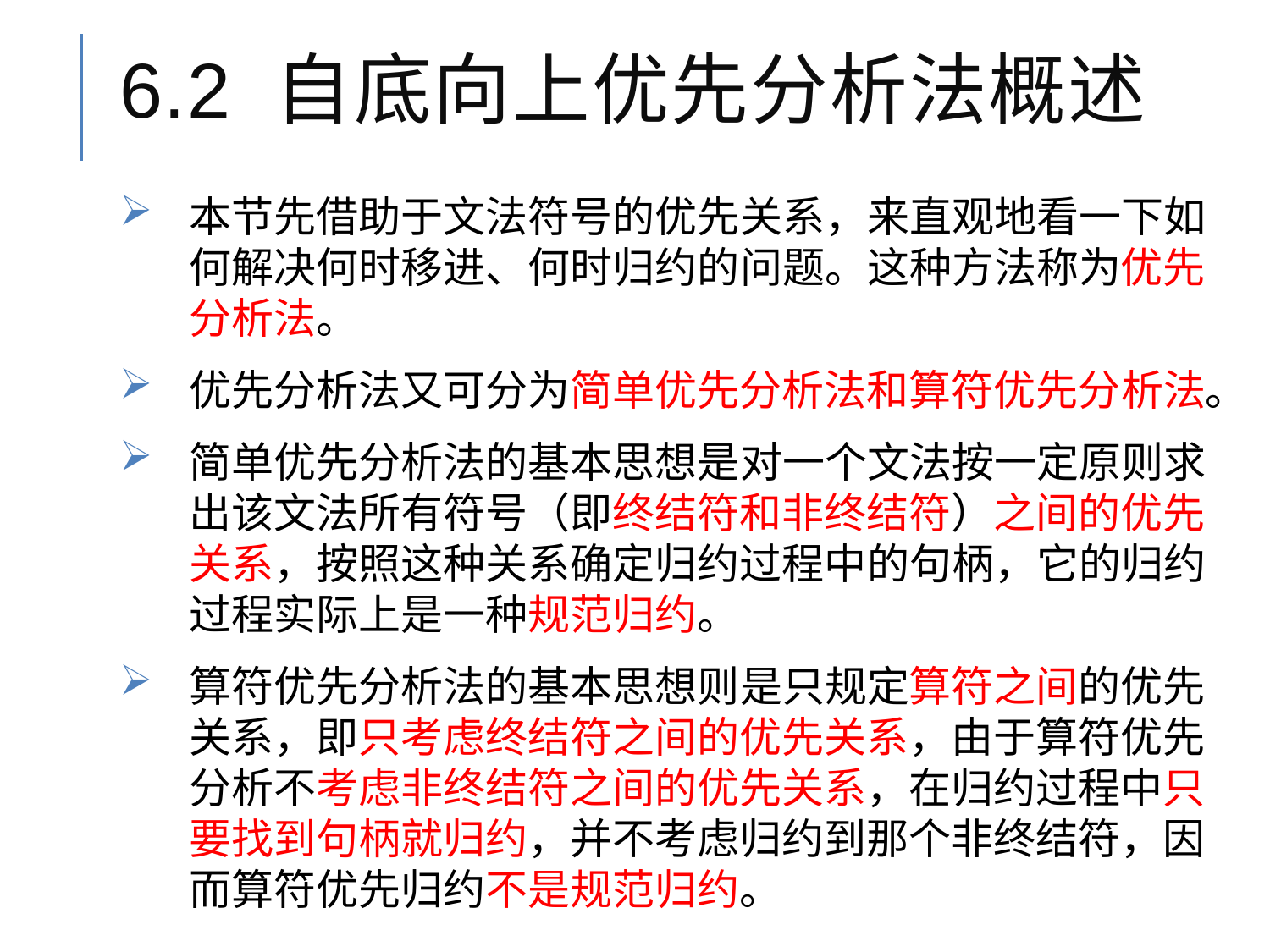

# 6.2 自底向上优先分析法概述
本节先借助于文法符号的优先关系，来直观地看一下如何解决何时移进、何时归约的问题。这种方法称为优先分析法。
优先分析法又可分为简单优先分析法和算符优先分析法。
简单优先分析法的基本思想是对一个文法按一定原则求出该文法所有符号（即终结符和非终结符）之间的优先关系，按照这种关系确定归约过程中的句柄，它的归约过程实际上是一种规范归约。
算符优先分析法的基本思想则是只规定算符之间的优先关系，即只考虑终结符之间的优先关系，由于算符优先分析不考虑非终结符之间的优先关系，在归约过程中只要找到句柄就归约，并不考虑归约到那个非终结符，因而算符优先归约不是规范归约。
14